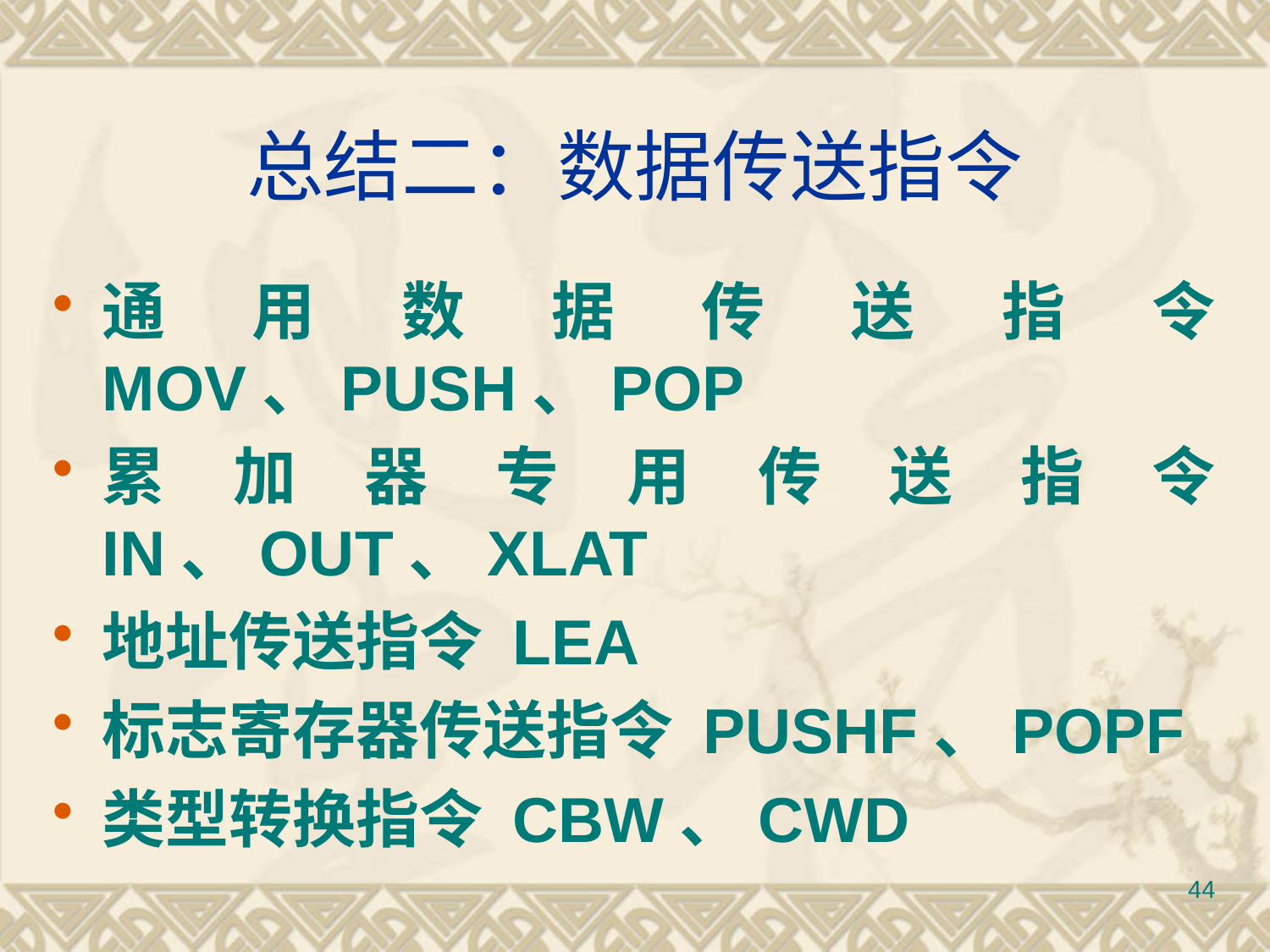

# 总结二：数据传送指令
通用数据传送指令 MOV、PUSH、POP
累加器专用传送指令 IN、OUT、XLAT
地址传送指令 LEA
标志寄存器传送指令 PUSHF、POPF
类型转换指令 CBW、CWD
44